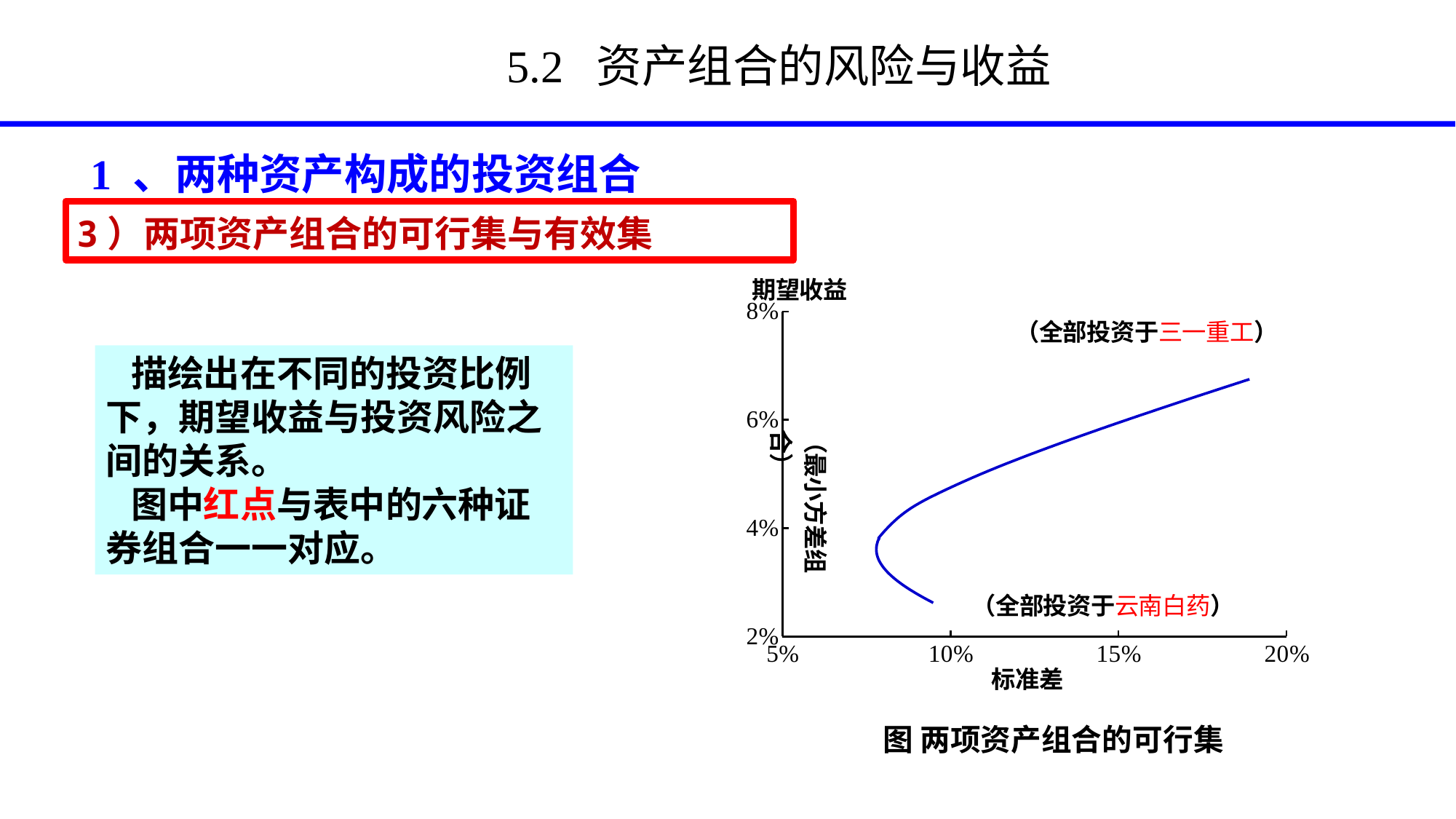

# 5.2  资产组合的风险与收益
1 、两种资产构成的投资组合
3）两项资产组合的可行集与有效集

### Chart

| Category | 18.90% 9.49% |  |  |
|---|---|---|---|
  描绘出在不同的投资比例下，期望收益与投资风险之间的关系。
  图中红点与表中的六种证券组合一一对应。
图 两项资产组合的可行集